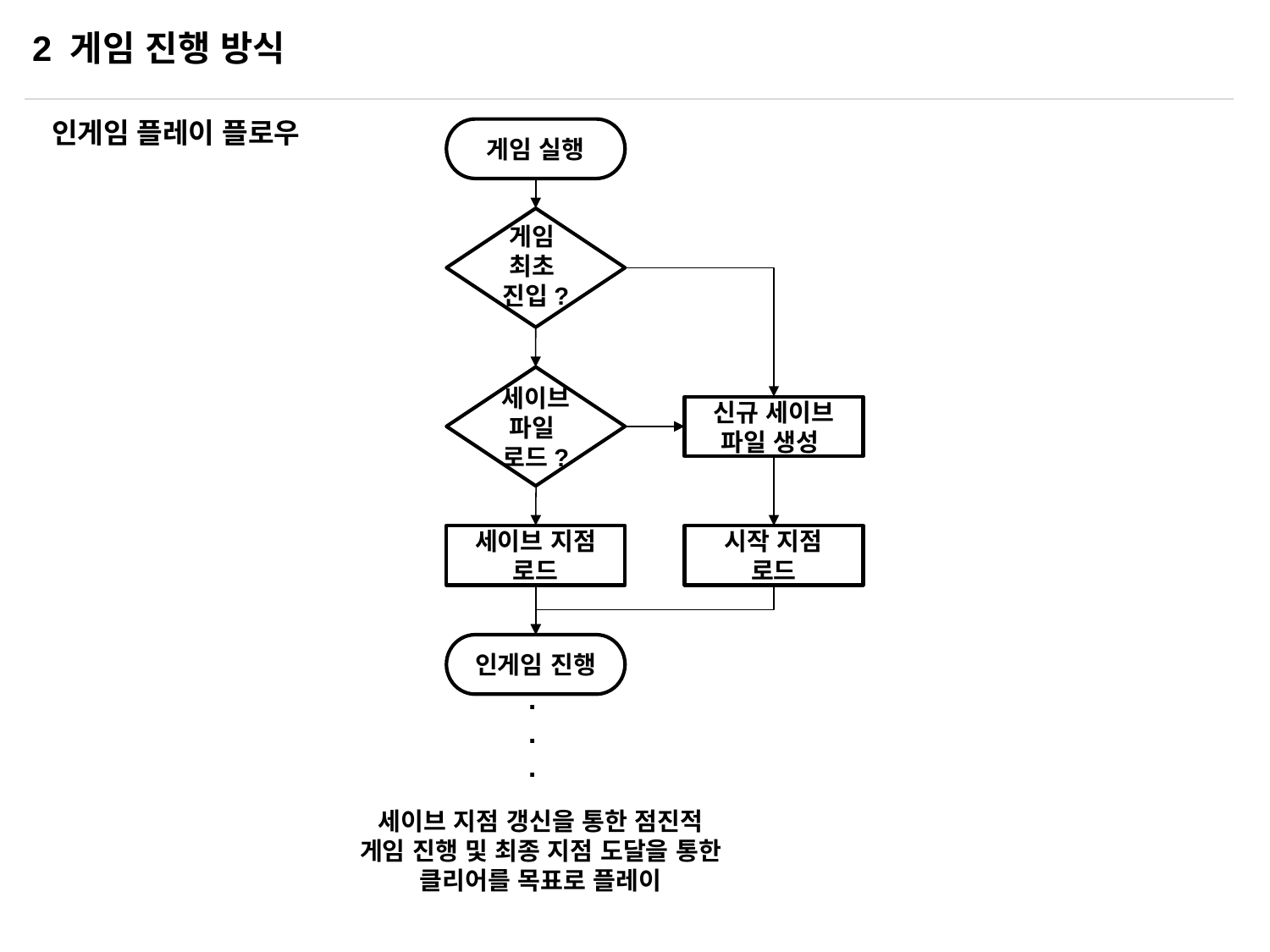

2 게임 진행 방식
  인게임 플레이 플로우
게임 실행

게임
최초
진입?

세이브 파일
로드?
신규 세이브 파일 생성
세이브 지점
로드
시작 지점
로드
인게임 진행
.
.
.
세이브 지점 갱신을 통한 점진적 게임 진행 및 최종 지점 도달을 통한 클리어를 목표로 플레이